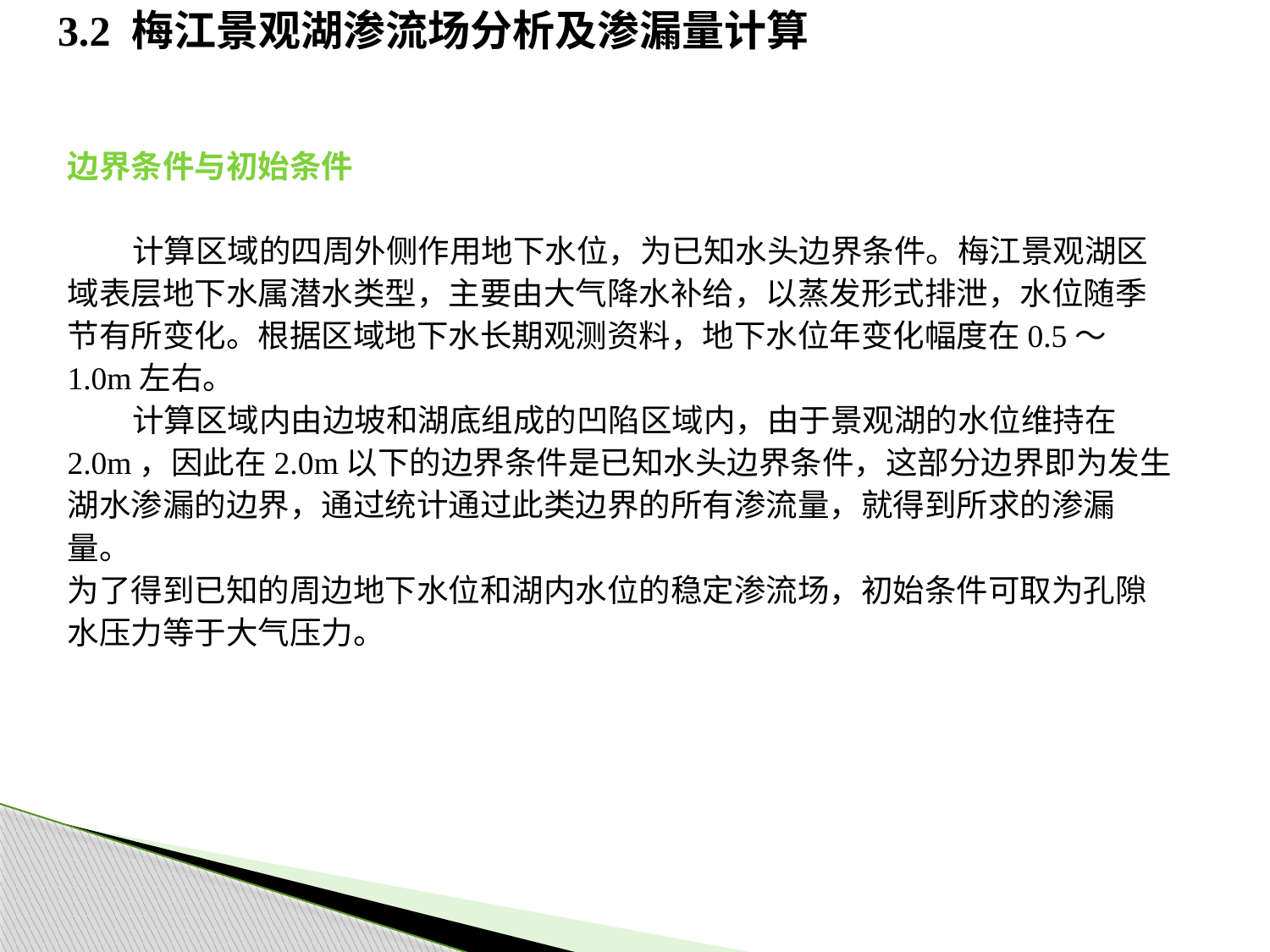

# 3.2 梅江景观湖渗流场分析及渗漏量计算
边界条件与初始条件

        计算区域的四周外侧作用地下水位，为已知水头边界条件。梅江景观湖区域表层地下水属潜水类型，主要由大气降水补给，以蒸发形式排泄，水位随季节有所变化。根据区域地下水长期观测资料，地下水位年变化幅度在0.5～1.0m左右。
        计算区域内由边坡和湖底组成的凹陷区域内，由于景观湖的水位维持在2.0m，因此在2.0m以下的边界条件是已知水头边界条件，这部分边界即为发生湖水渗漏的边界，通过统计通过此类边界的所有渗流量，就得到所求的渗漏量。
为了得到已知的周边地下水位和湖内水位的稳定渗流场，初始条件可取为孔隙水压力等于大气压力。